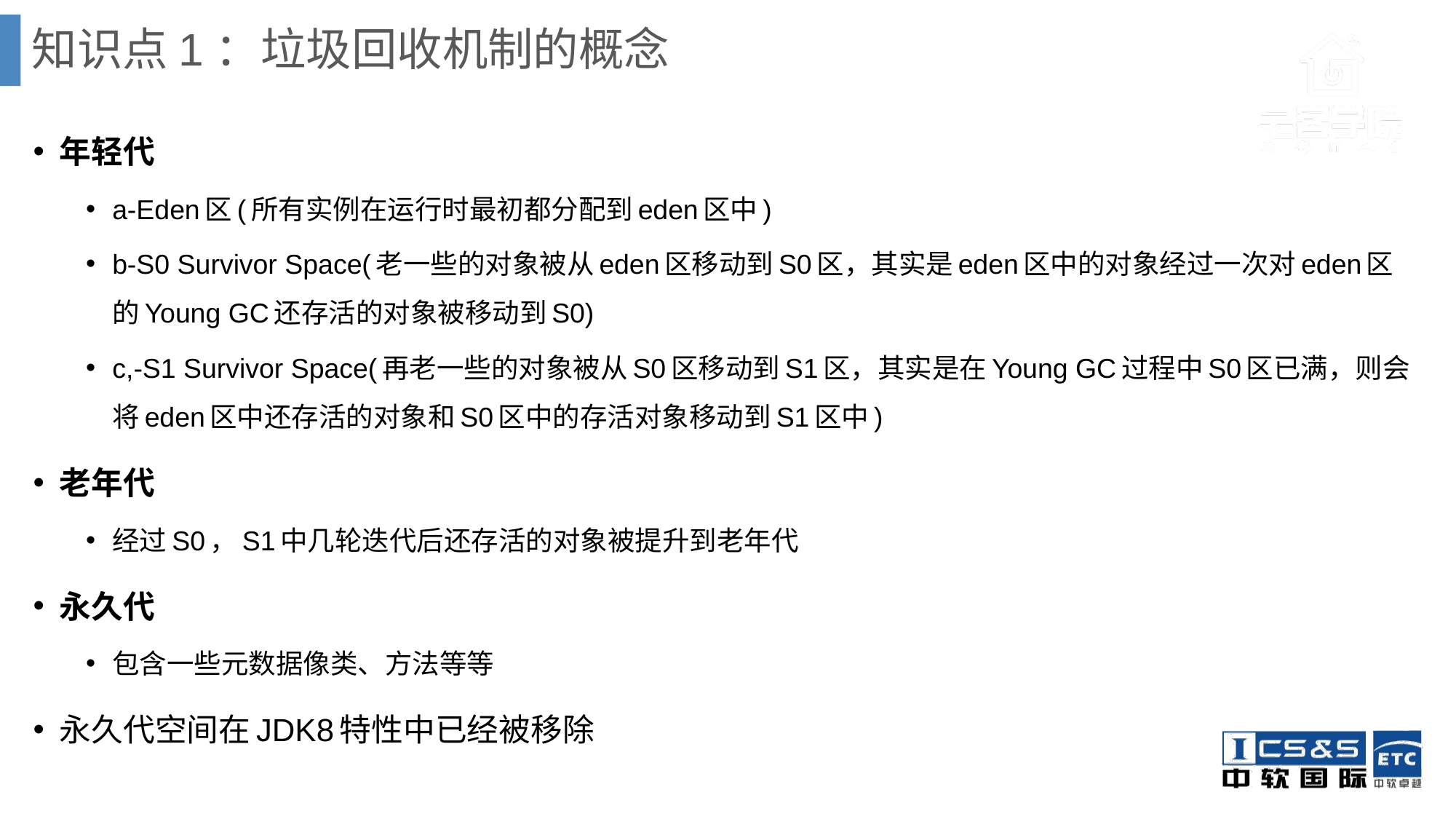

# 知识点1：垃圾回收机制的概念
年轻代
a-Eden区(所有实例在运行时最初都分配到eden区中)
b-S0 Survivor Space(老一些的对象被从eden区移动到S0区，其实是eden区中的对象经过一次对eden区的Young GC还存活的对象被移动到S0)
c,-S1 Survivor Space(再老一些的对象被从S0区移动到S1区，其实是在Young GC过程中S0区已满，则会将eden区中还存活的对象和S0区中的存活对象移动到S1区中)
老年代
经过S0，S1中几轮迭代后还存活的对象被提升到老年代
永久代
包含一些元数据像类、方法等等
永久代空间在JDK8特性中已经被移除